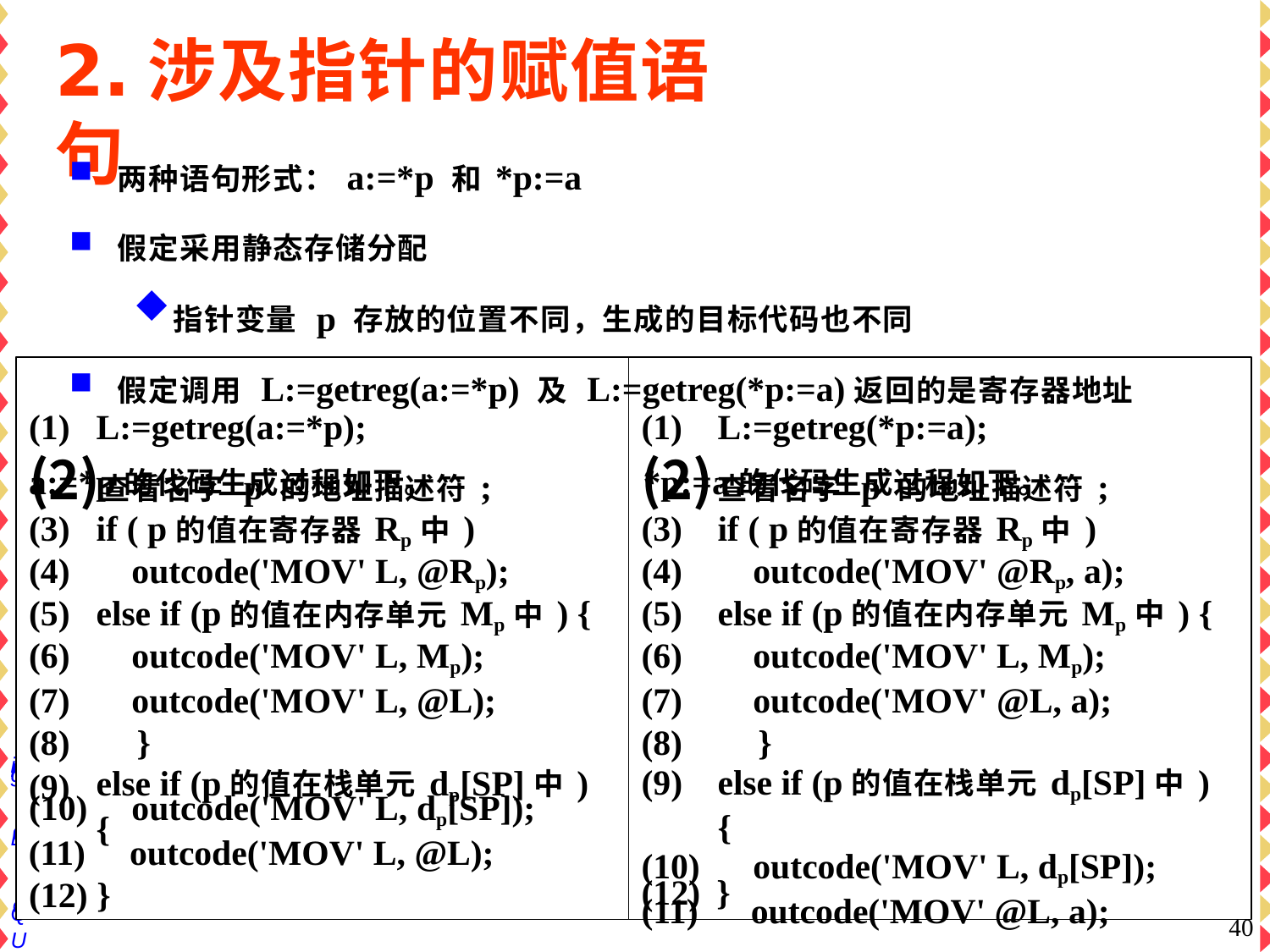

# 2.涉及指针的赋值语句
两种语句形式：a:=*p 和*p:=a
假定采用静态存储分配
指针变量 p 存放的位置不同，生成的目标代码也不同
假定调用 L:=getreg(a:=*p) 及 L:=getreg(*p:=a)返回的是寄存器地址
a:=*p的代码生成过程如下。	*p:=a的代码生成过程如下。

L:=getreg(a:=*p);
查看名字 p 的地址描述符;
if ( p的值在寄存器Rp中)
outcode('MOV' L, @Rp);
else if (p的值在内存单元Mp中) {
outcode('MOV' L, Mp);
outcode('MOV' L, @L);
(8)	}
(9)
L:=getreg(*p:=a);
查看名字 p 的地址描述符;
if ( p的值在寄存器Rp中)
outcode('MOV' @Rp, a);
else if (p的值在内存单元Mp中) {
outcode('MOV' L, Mp);
outcode('MOV' @L, a);
(8)	}
else if (p的值在栈单元dp[SP]中) {
outcode('MOV' L, dp[SP]);
outcode('MOV' @L, a);
else if (p的值在栈单元dp[SP]中) {
L
iang
E

QU
outcode('MOV' L, dp[SP]);
outcode('MOV' L, @L);
(12) }
G
(12) }
C
40